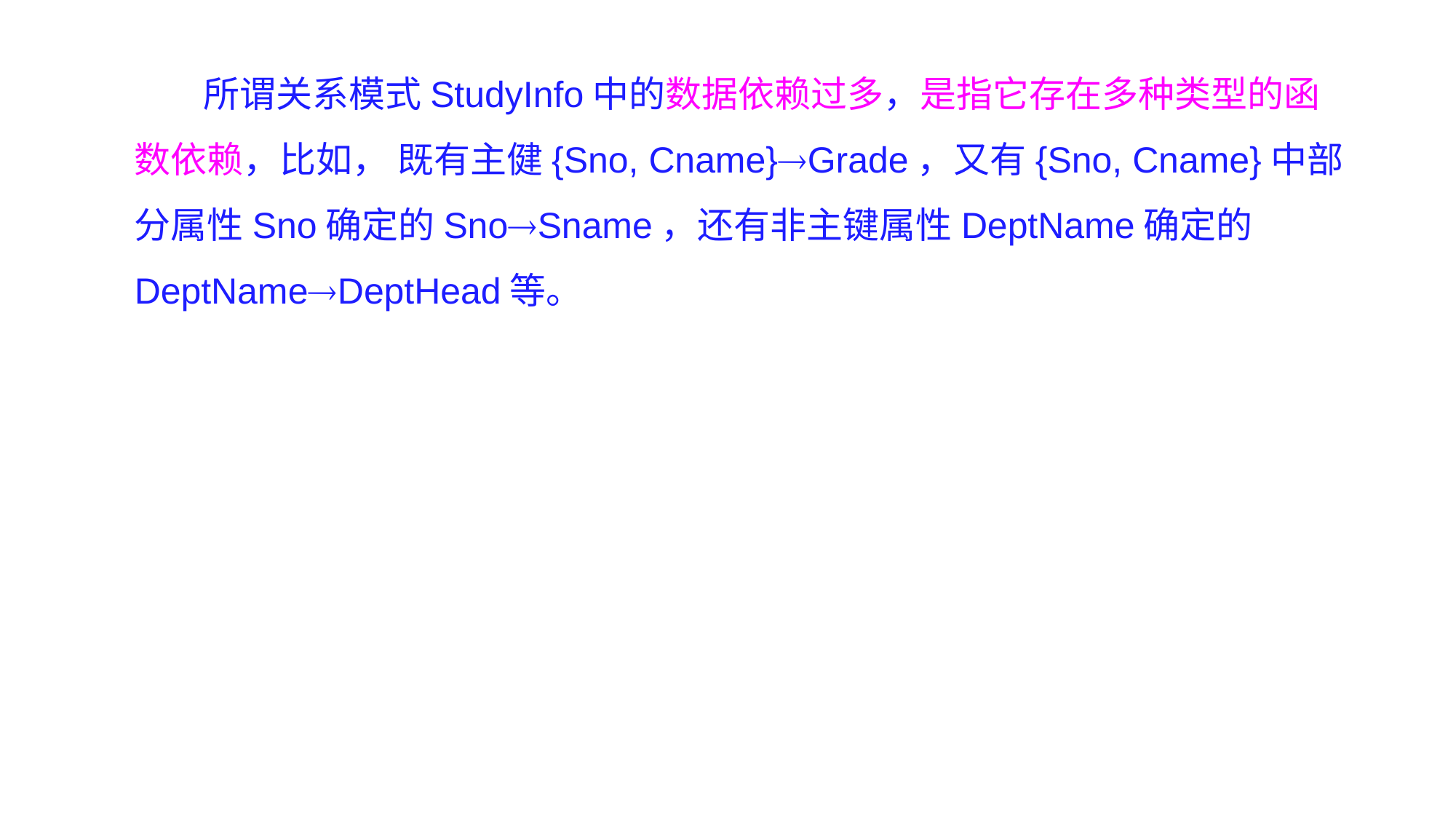

所谓关系模式StudyInfo中的数据依赖过多，是指它存在多种类型的函数依赖，比如， 既有主健{Sno, Cname}→Grade，又有{Sno, Cname}中部分属性Sno确定的Sno→Sname，还有非主键属性DeptName确定的DeptName→DeptHead等。